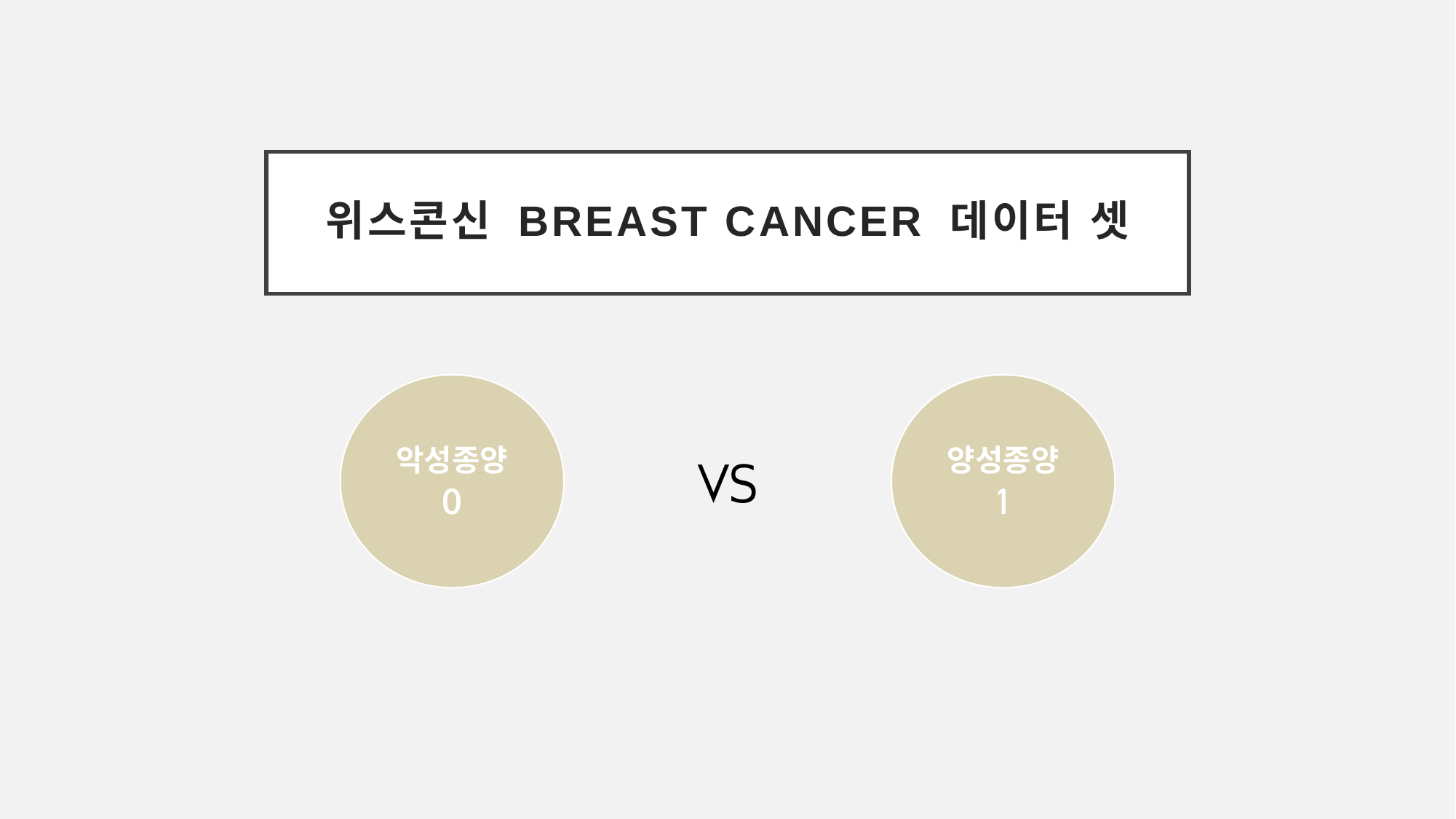

위스콘신 Breast Cancer 데이터 셋
악성종양
0
양성종양
1
VS